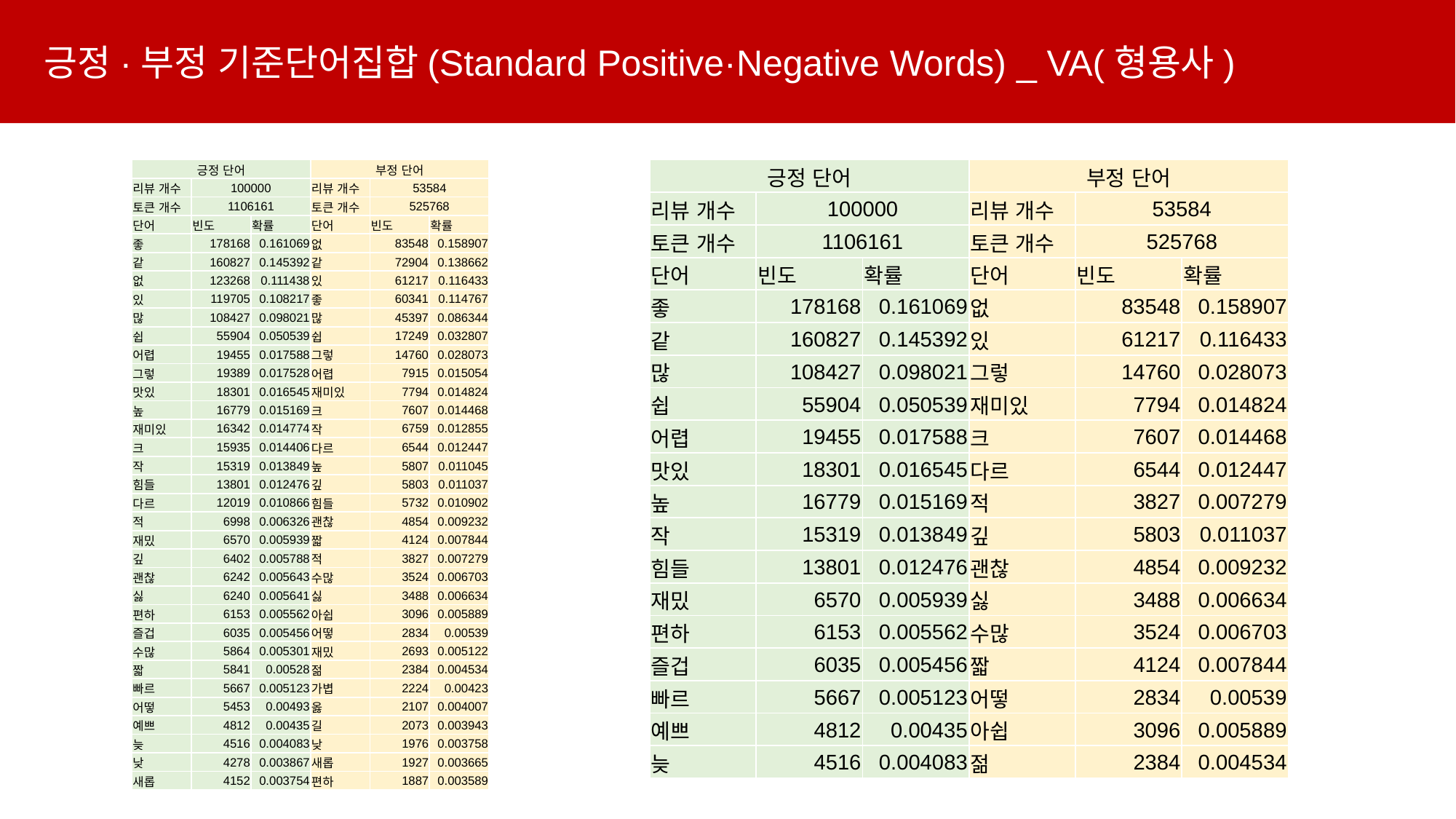

긍정·부정 기준단어집합(Standard Positive·Negative Words) _ VA(형용사)
| 긍정 단어 |  |  | 부정 단어 |  |  |
| --- | --- | --- | --- | --- | --- |
| 리뷰 개수 | 100000 |  | 리뷰 개수 | 53584 |  |
| 토큰 개수 | 1106161 |  | 토큰 개수 | 525768 |  |
| 단어 | 빈도 | 확률 | 단어 | 빈도 | 확률 |
| 좋 | 178168 | 0.161069 | 없 | 83548 | 0.158907 |
| 같 | 160827 | 0.145392 | 같 | 72904 | 0.138662 |
| 없 | 123268 | 0.111438 | 있 | 61217 | 0.116433 |
| 있 | 119705 | 0.108217 | 좋 | 60341 | 0.114767 |
| 많 | 108427 | 0.098021 | 많 | 45397 | 0.086344 |
| 쉽 | 55904 | 0.050539 | 쉽 | 17249 | 0.032807 |
| 어렵 | 19455 | 0.017588 | 그렇 | 14760 | 0.028073 |
| 그렇 | 19389 | 0.017528 | 어렵 | 7915 | 0.015054 |
| 맛있 | 18301 | 0.016545 | 재미있 | 7794 | 0.014824 |
| 높 | 16779 | 0.015169 | 크 | 7607 | 0.014468 |
| 재미있 | 16342 | 0.014774 | 작 | 6759 | 0.012855 |
| 크 | 15935 | 0.014406 | 다르 | 6544 | 0.012447 |
| 작 | 15319 | 0.013849 | 높 | 5807 | 0.011045 |
| 힘들 | 13801 | 0.012476 | 깊 | 5803 | 0.011037 |
| 다르 | 12019 | 0.010866 | 힘들 | 5732 | 0.010902 |
| 적 | 6998 | 0.006326 | 괜찮 | 4854 | 0.009232 |
| 재밌 | 6570 | 0.005939 | 짧 | 4124 | 0.007844 |
| 깊 | 6402 | 0.005788 | 적 | 3827 | 0.007279 |
| 괜찮 | 6242 | 0.005643 | 수많 | 3524 | 0.006703 |
| 싫 | 6240 | 0.005641 | 싫 | 3488 | 0.006634 |
| 편하 | 6153 | 0.005562 | 아쉽 | 3096 | 0.005889 |
| 즐겁 | 6035 | 0.005456 | 어떻 | 2834 | 0.00539 |
| 수많 | 5864 | 0.005301 | 재밌 | 2693 | 0.005122 |
| 짧 | 5841 | 0.00528 | 젊 | 2384 | 0.004534 |
| 빠르 | 5667 | 0.005123 | 가볍 | 2224 | 0.00423 |
| 어떻 | 5453 | 0.00493 | 옳 | 2107 | 0.004007 |
| 예쁘 | 4812 | 0.00435 | 길 | 2073 | 0.003943 |
| 늦 | 4516 | 0.004083 | 낮 | 1976 | 0.003758 |
| 낮 | 4278 | 0.003867 | 새롭 | 1927 | 0.003665 |
| 새롭 | 4152 | 0.003754 | 편하 | 1887 | 0.003589 |
| 긍정 단어 |  |  | 부정 단어 |  |  |
| --- | --- | --- | --- | --- | --- |
| 리뷰 개수 | 100000 |  | 리뷰 개수 | 53584 |  |
| 토큰 개수 | 1106161 |  | 토큰 개수 | 525768 |  |
| 단어 | 빈도 | 확률 | 단어 | 빈도 | 확률 |
| 좋 | 178168 | 0.161069 | 없 | 83548 | 0.158907 |
| 같 | 160827 | 0.145392 | 있 | 61217 | 0.116433 |
| 많 | 108427 | 0.098021 | 그렇 | 14760 | 0.028073 |
| 쉽 | 55904 | 0.050539 | 재미있 | 7794 | 0.014824 |
| 어렵 | 19455 | 0.017588 | 크 | 7607 | 0.014468 |
| 맛있 | 18301 | 0.016545 | 다르 | 6544 | 0.012447 |
| 높 | 16779 | 0.015169 | 적 | 3827 | 0.007279 |
| 작 | 15319 | 0.013849 | 깊 | 5803 | 0.011037 |
| 힘들 | 13801 | 0.012476 | 괜찮 | 4854 | 0.009232 |
| 재밌 | 6570 | 0.005939 | 싫 | 3488 | 0.006634 |
| 편하 | 6153 | 0.005562 | 수많 | 3524 | 0.006703 |
| 즐겁 | 6035 | 0.005456 | 짧 | 4124 | 0.007844 |
| 빠르 | 5667 | 0.005123 | 어떻 | 2834 | 0.00539 |
| 예쁘 | 4812 | 0.00435 | 아쉽 | 3096 | 0.005889 |
| 늦 | 4516 | 0.004083 | 젊 | 2384 | 0.004534 |